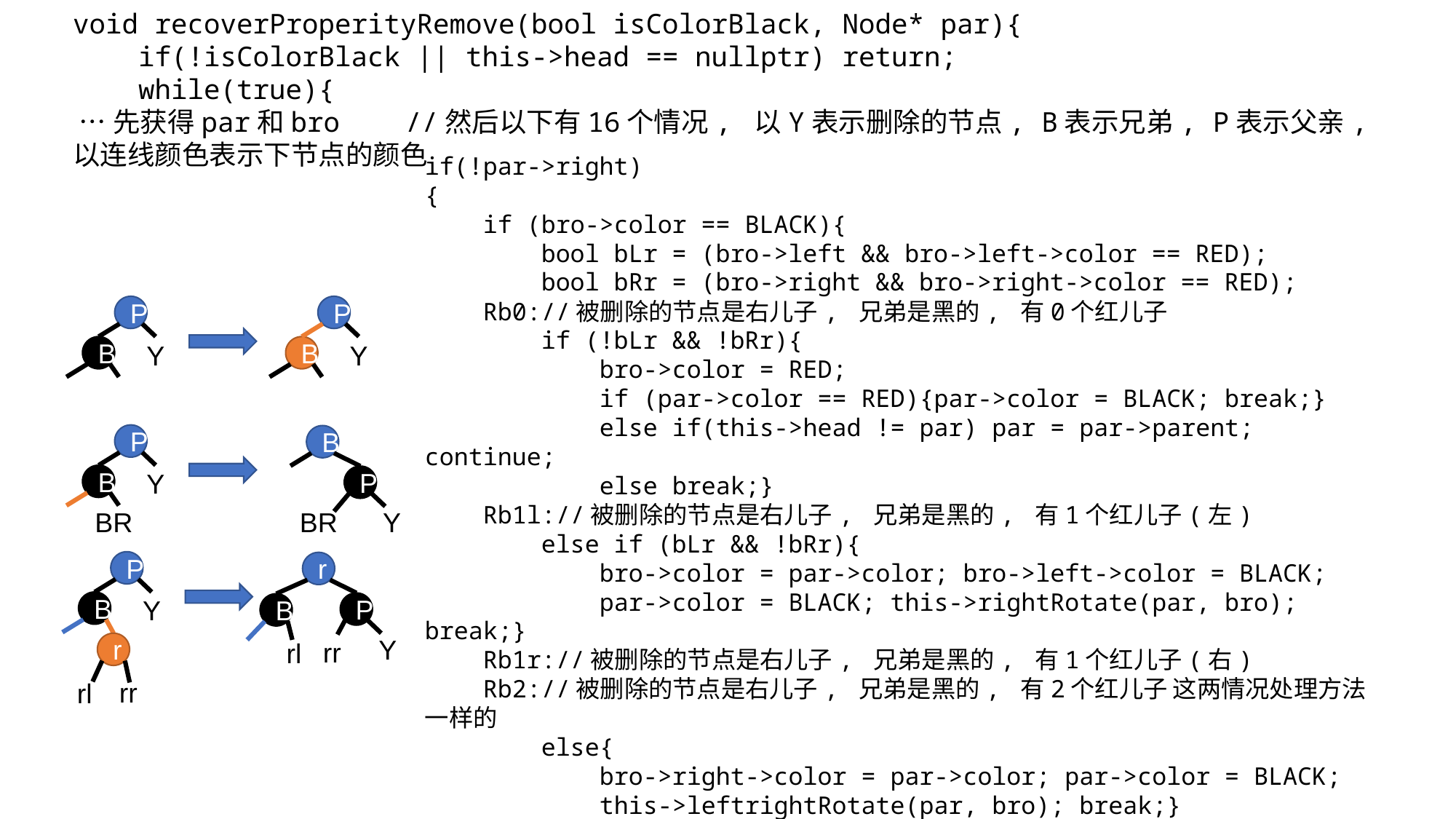

void recoverProperityRemove(bool isColorBlack, Node* par){
    if(!isColorBlack || this->head == nullptr) return;
    while(true){
 …先获得par和bro    //然后以下有16个情况, 以Y表示删除的节点, B表示兄弟, P表示父亲, 以连线颜色表示下节点的颜色
if(!par->right)
{
    if (bro->color == BLACK){
        bool bLr = (bro->left && bro->left->color == RED);
        bool bRr = (bro->right && bro->right->color == RED);
    Rb0://被删除的节点是右儿子, 兄弟是黑的, 有0个红儿子
        if (!bLr && !bRr){
            bro->color = RED;
            if (par->color == RED){par->color = BLACK; break;}
            else if(this->head != par) par = par->parent; continue;
            else break;}
    Rb1l://被删除的节点是右儿子, 兄弟是黑的, 有1个红儿子(左)
        else if (bLr && !bRr){
            bro->color = par->color; bro->left->color = BLACK;
            par->color = BLACK; this->rightRotate(par, bro); break;}
    Rb1r://被删除的节点是右儿子, 兄弟是黑的, 有1个红儿子(右)
    Rb2://被删除的节点是右儿子, 兄弟是黑的, 有2个红儿子 这两情况处理方法一样的
        else{
            bro->right->color = par->color; par->color = BLACK;
            this->leftrightRotate(par, bro); break;}
}
P
B
Y
P
B
Y

P
B
Y
BR
B
P
Y
BR

P
B
Y
r
rr
rl
r
P
Y
B
rr
rl